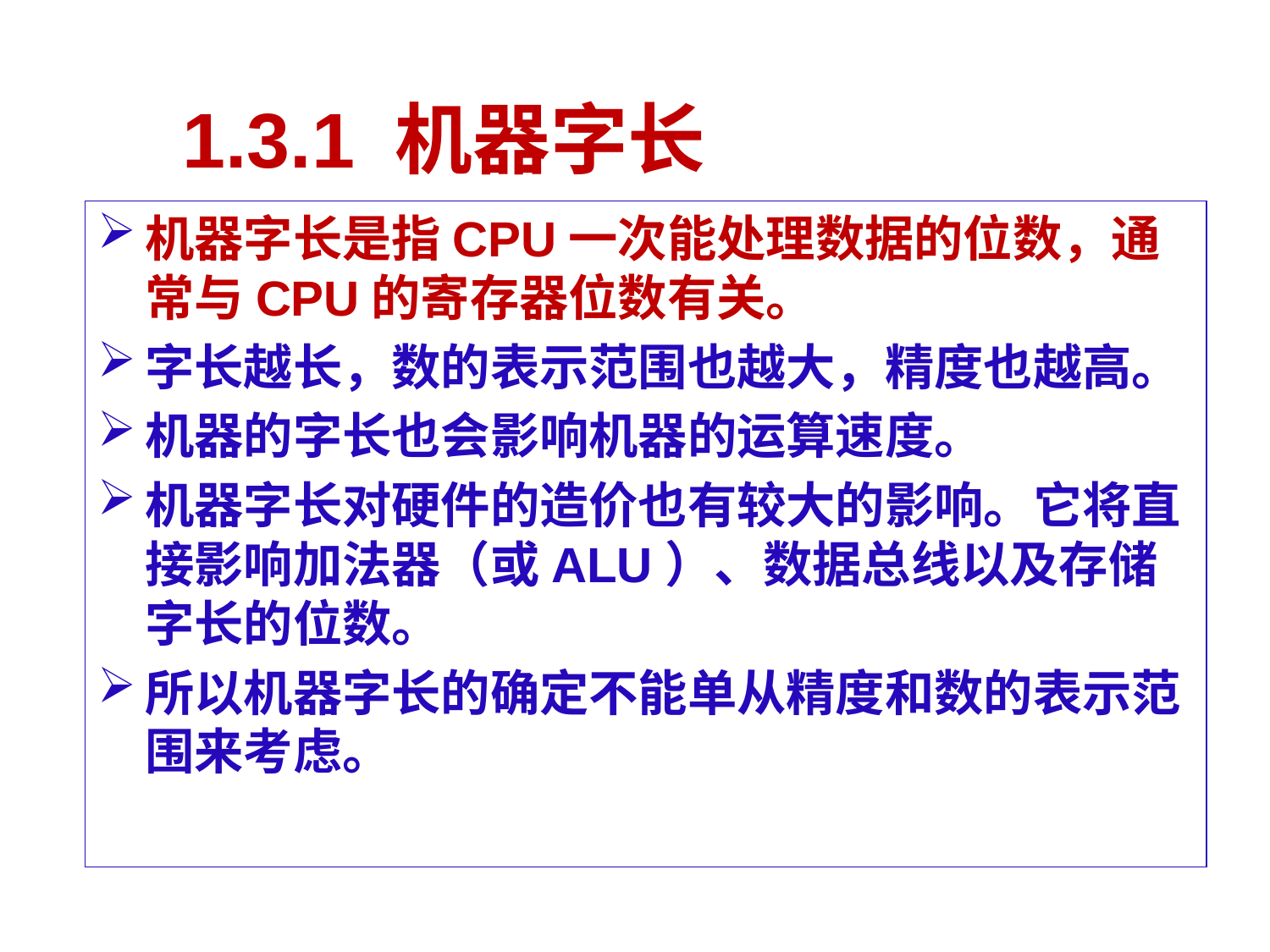

# 1.3.1 机器字长
机器字长是指CPU一次能处理数据的位数，通常与CPU的寄存器位数有关。
字长越长，数的表示范围也越大，精度也越高。
机器的字长也会影响机器的运算速度。
机器字长对硬件的造价也有较大的影响。它将直接影响加法器（或ALU）、数据总线以及存储字长的位数。
所以机器字长的确定不能单从精度和数的表示范围来考虑。